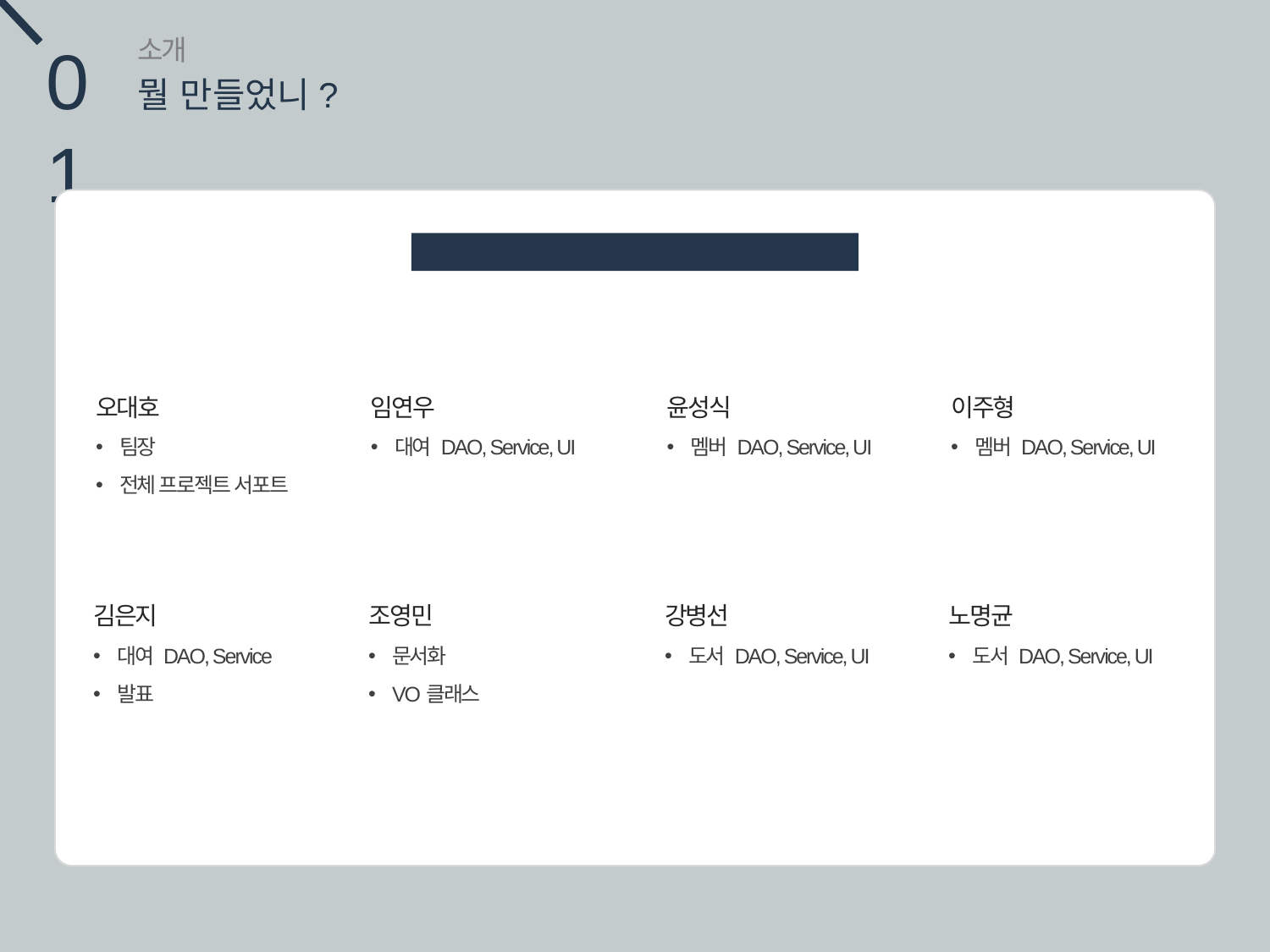

01
소개
뭘 만들었니?

팀원  소개
이주형
멤버 DAO, Service, UI
오대호
팀장
전체 프로젝트 서포트
임연우
대여 DAO, Service, UI
윤성식
멤버 DAO, Service, UI
노명균
도서 DAO, Service, UI
김은지
대여 DAO, Service
발표
조영민
문서화
VO클래스
강병선
도서 DAO, Service, UI